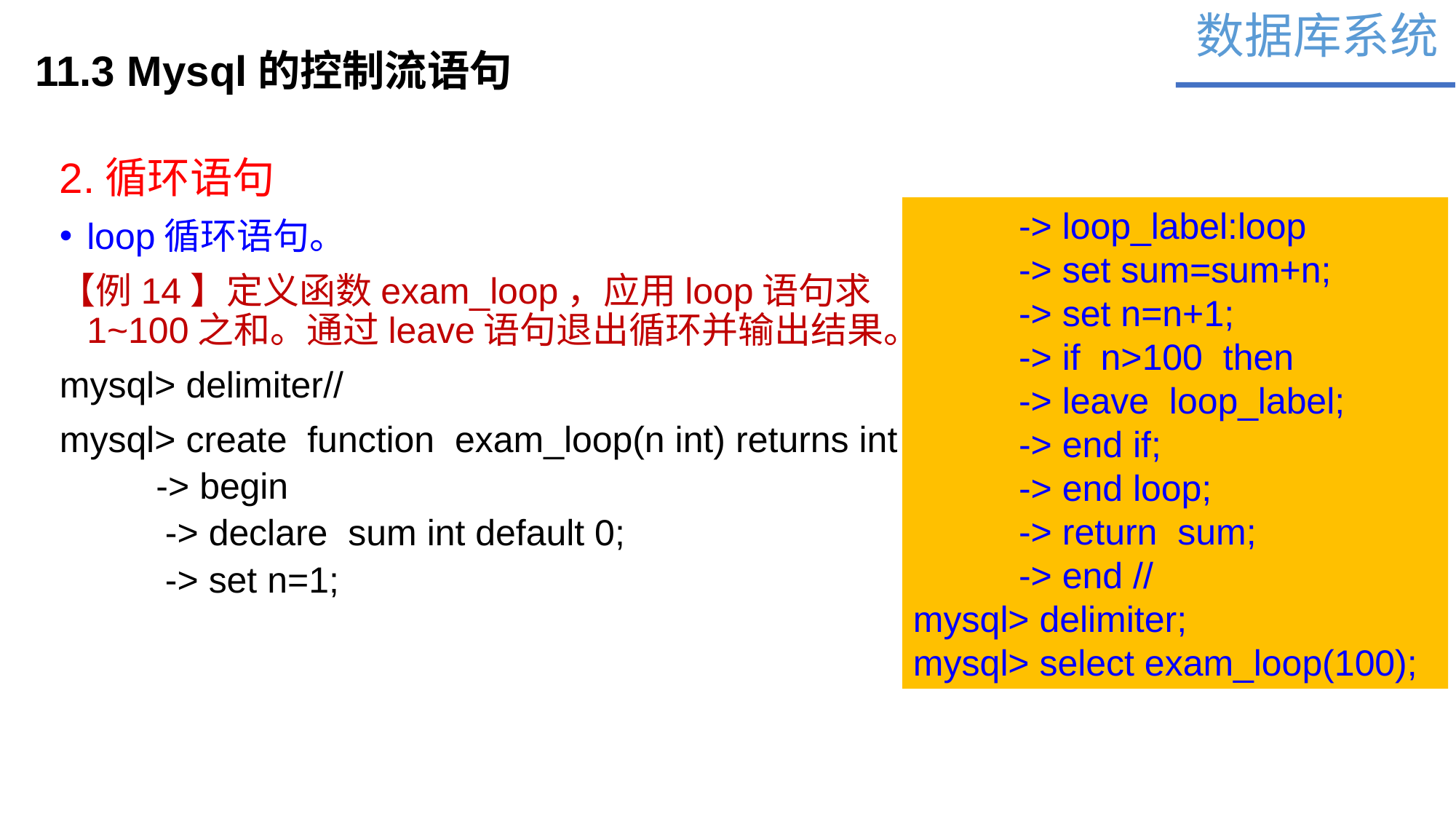

数据库系统
11.3 Mysql的控制流语句

2.循环语句
loop循环语句。
【例14】定义函数exam_loop，应用loop语句求1~100之和。通过leave语句退出循环并输出结果。
mysql> delimiter//
mysql> create  function  exam_loop(n int) returns int
     -> begin
     -> declare  sum int default 0;
     -> set n=1;

     -> loop_label:loop
     -> set sum=sum+n;
     -> set n=n+1;
     -> if  n>100  then
     -> leave  loop_label;
     -> end if;
     -> end loop;
     -> return  sum;
     -> end //
mysql> delimiter;
mysql> select exam_loop(100);